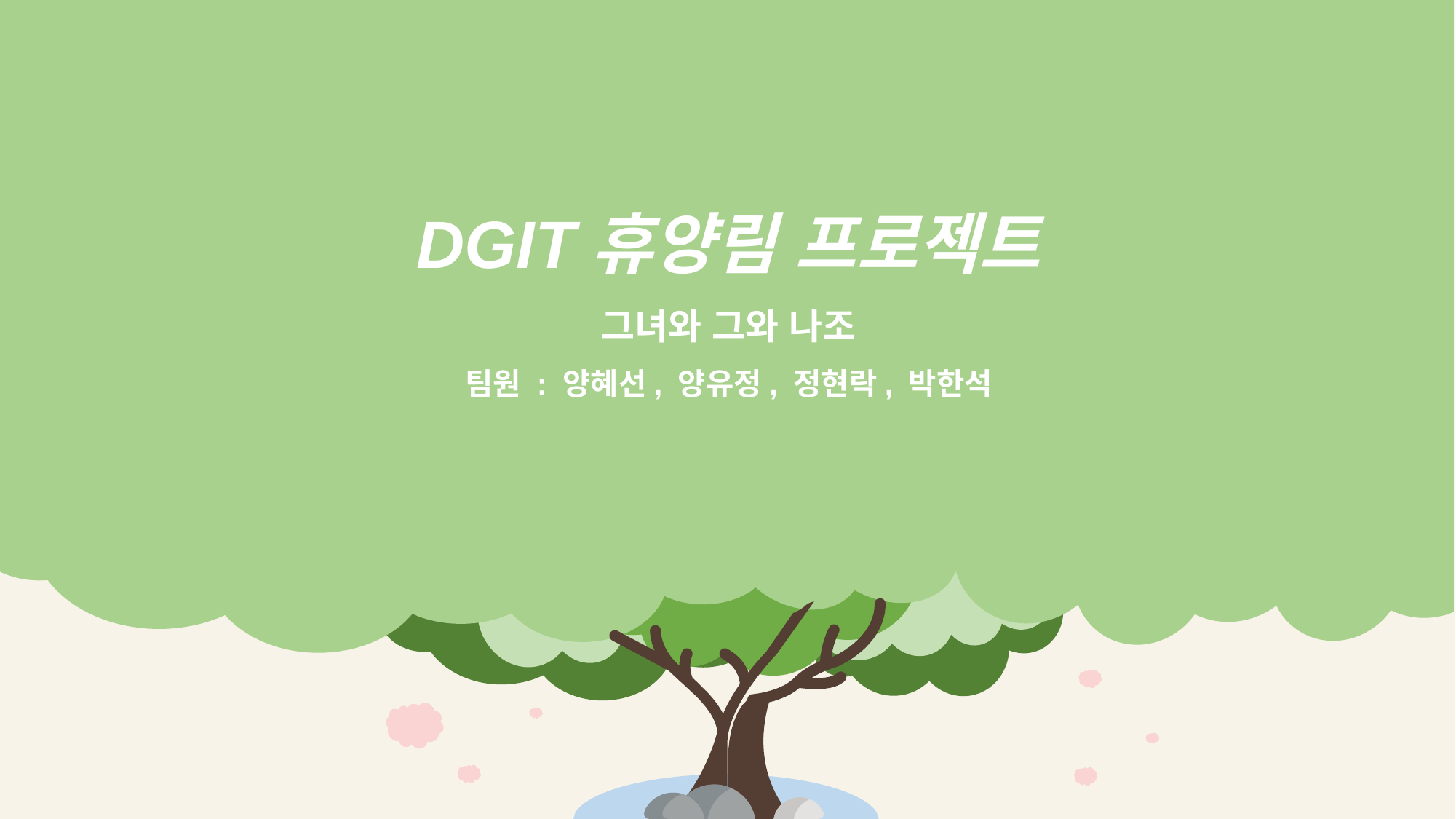

DGIT휴양림 프로젝트
그녀와 그와 나조
팀원 : 양혜선, 양유정, 정현락, 박한석